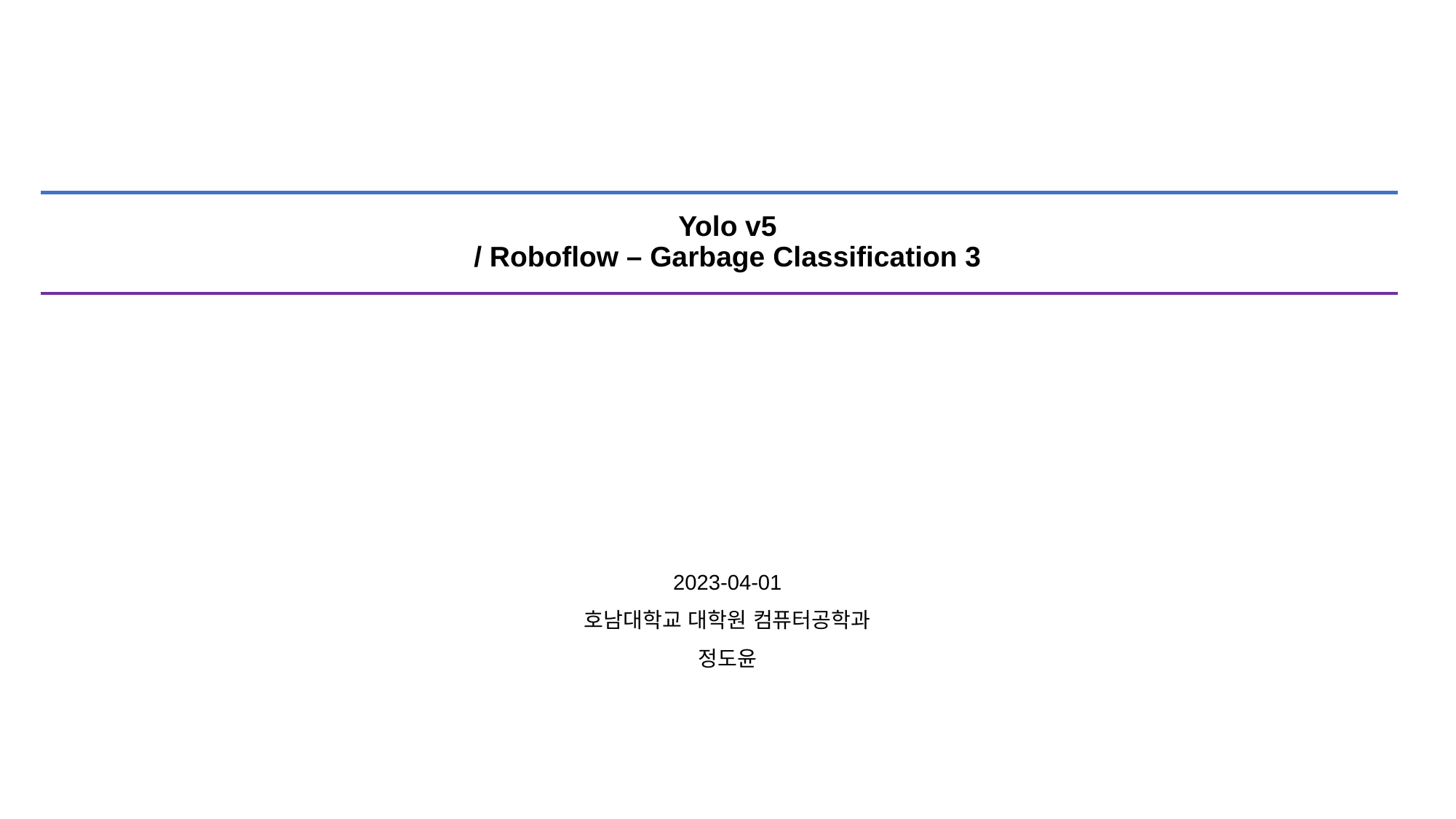

# Yolo v5 / Roboflow – Garbage Classification 3
2023-04-01
호남대학교 대학원 컴퓨터공학과
정도윤